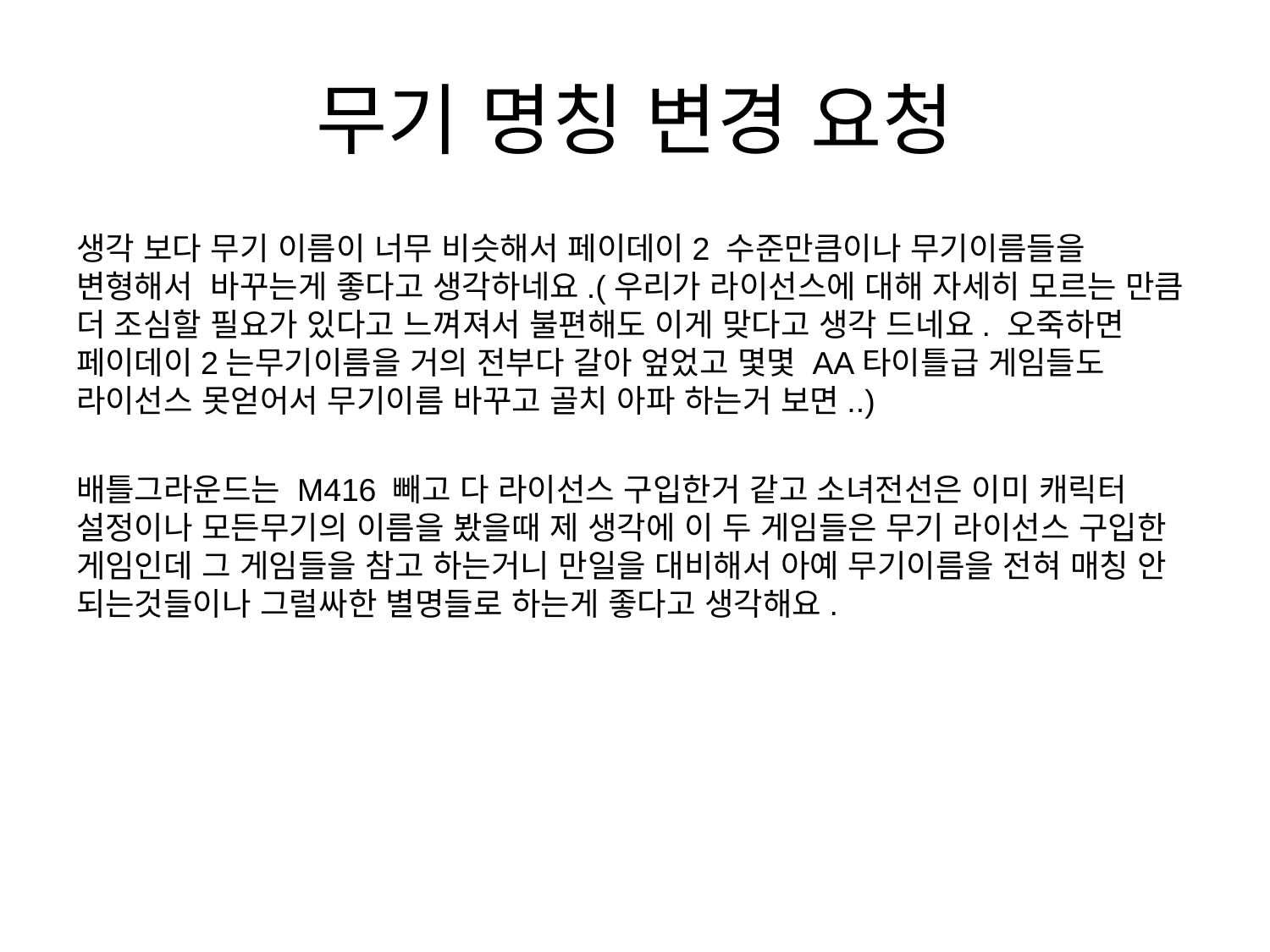

# 무기 명칭 변경 요청
생각 보다 무기 이름이 너무 비슷해서 페이데이2 수준만큼이나 무기이름들을 변형해서  바꾸는게 좋다고 생각하네요.(우리가 라이선스에 대해 자세히 모르는 만큼 더 조심할 필요가 있다고 느껴져서 불편해도 이게 맞다고 생각 드네요. 오죽하면 페이데이2는무기이름을 거의 전부다 갈아 엎었고 몇몇 AA타이틀급 게임들도 라이선스 못얻어서 무기이름 바꾸고 골치 아파 하는거 보면..)

배틀그라운드는 M416 빼고 다 라이선스 구입한거 같고 소녀전선은 이미 캐릭터 설정이나 모든무기의 이름을 봤을때 제 생각에 이 두 게임들은 무기 라이선스 구입한 게임인데 그 게임들을 참고 하는거니 만일을 대비해서 아예 무기이름을 전혀 매칭 안 되는것들이나 그럴싸한 별명들로 하는게 좋다고 생각해요.